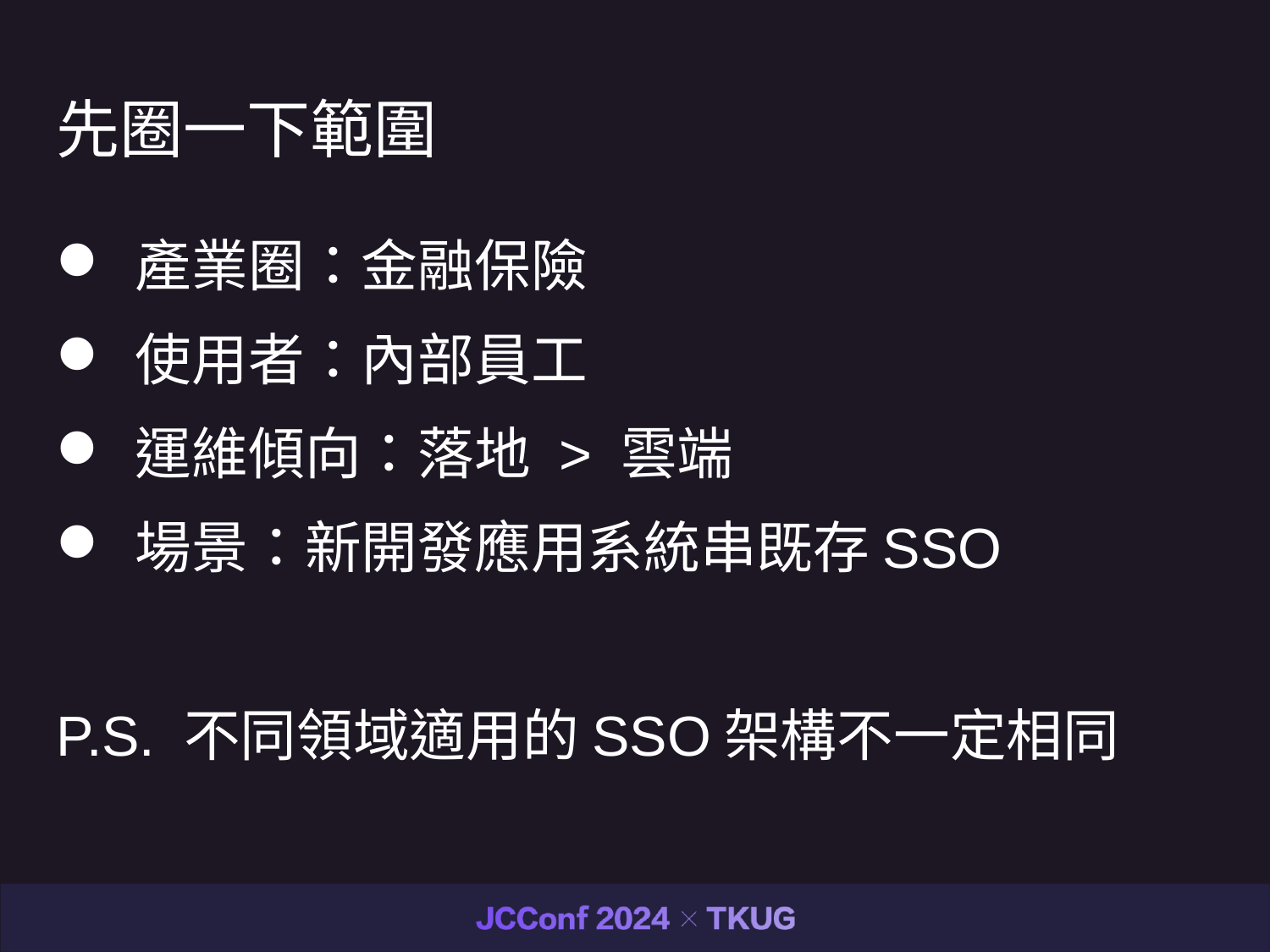

# 先圈一下範圍
產業圈：金融保險
使用者：內部員工
運維傾向：落地 > 雲端
場景：新開發應用系統串既存SSO

P.S. 不同領域適用的SSO架構不一定相同